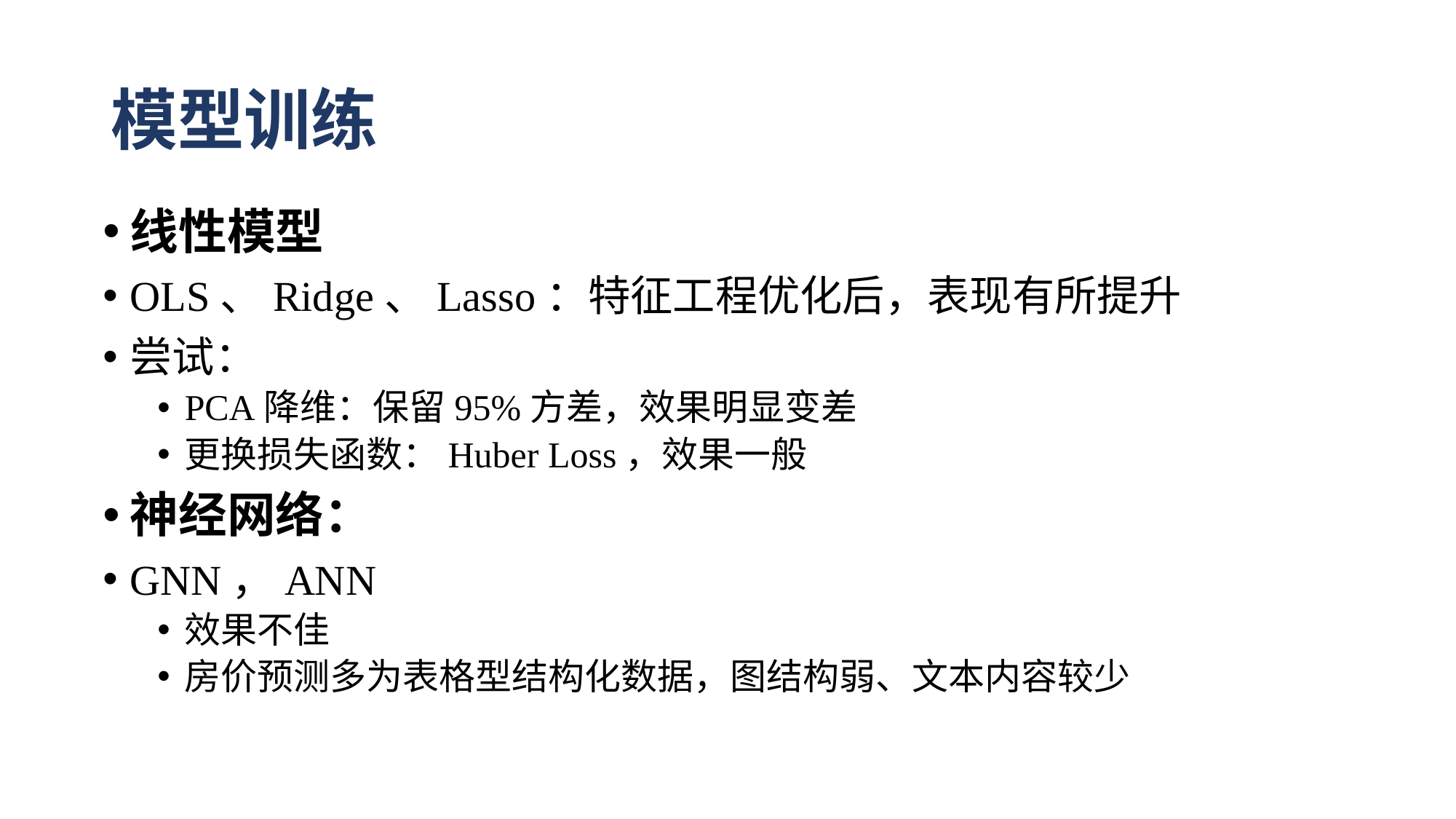

# 模型训练
线性模型
OLS、Ridge、Lasso：特征工程优化后，表现有所提升
尝试：
PCA降维：保留95%方差，效果明显变差
更换损失函数：Huber Loss，效果一般
神经网络：
GNN，ANN
效果不佳
房价预测多为表格型结构化数据，图结构弱、文本内容较少